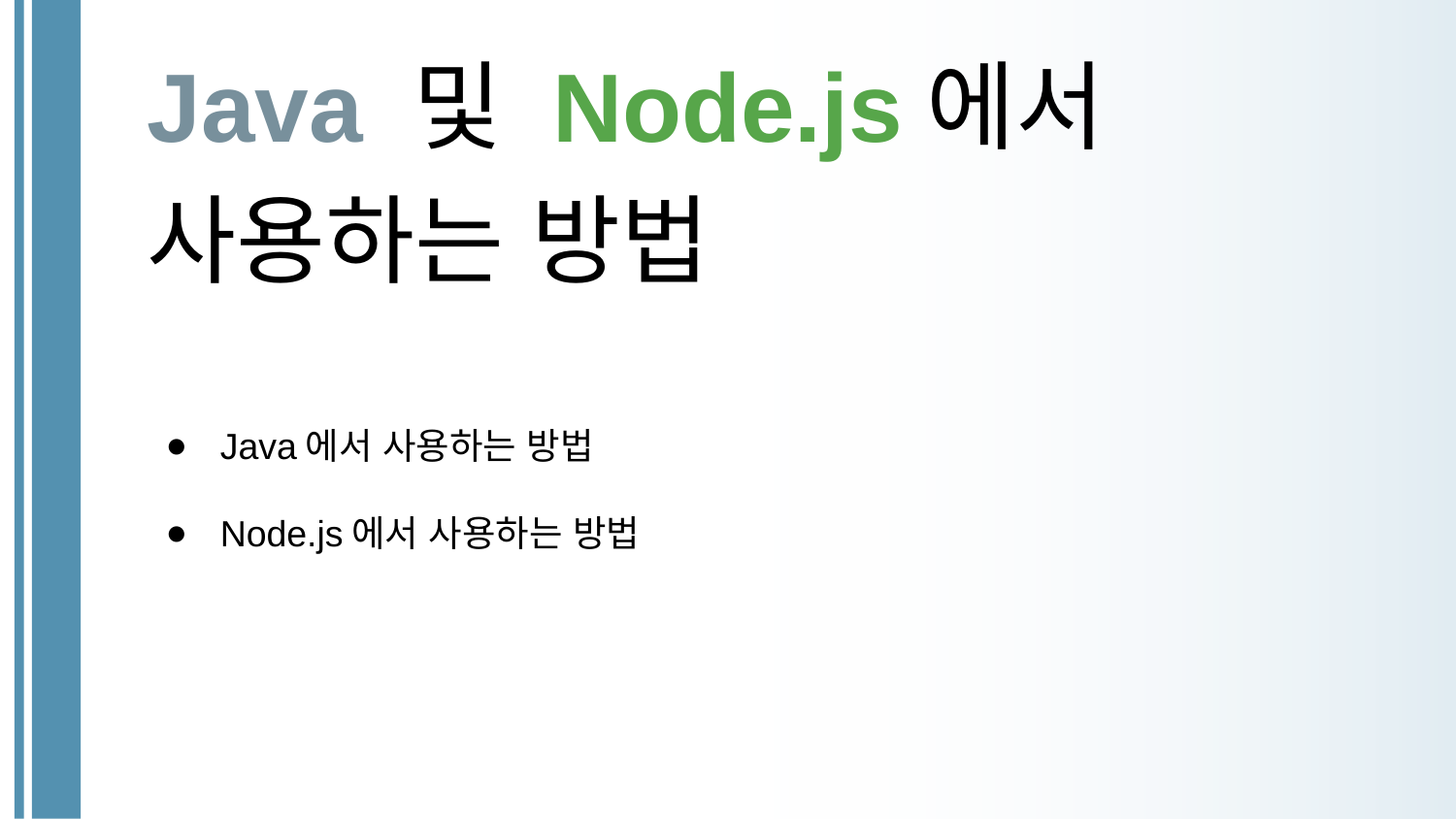

# Java 및 Node.js에서
사용하는 방법
Java에서 사용하는 방법
Node.js에서 사용하는 방법